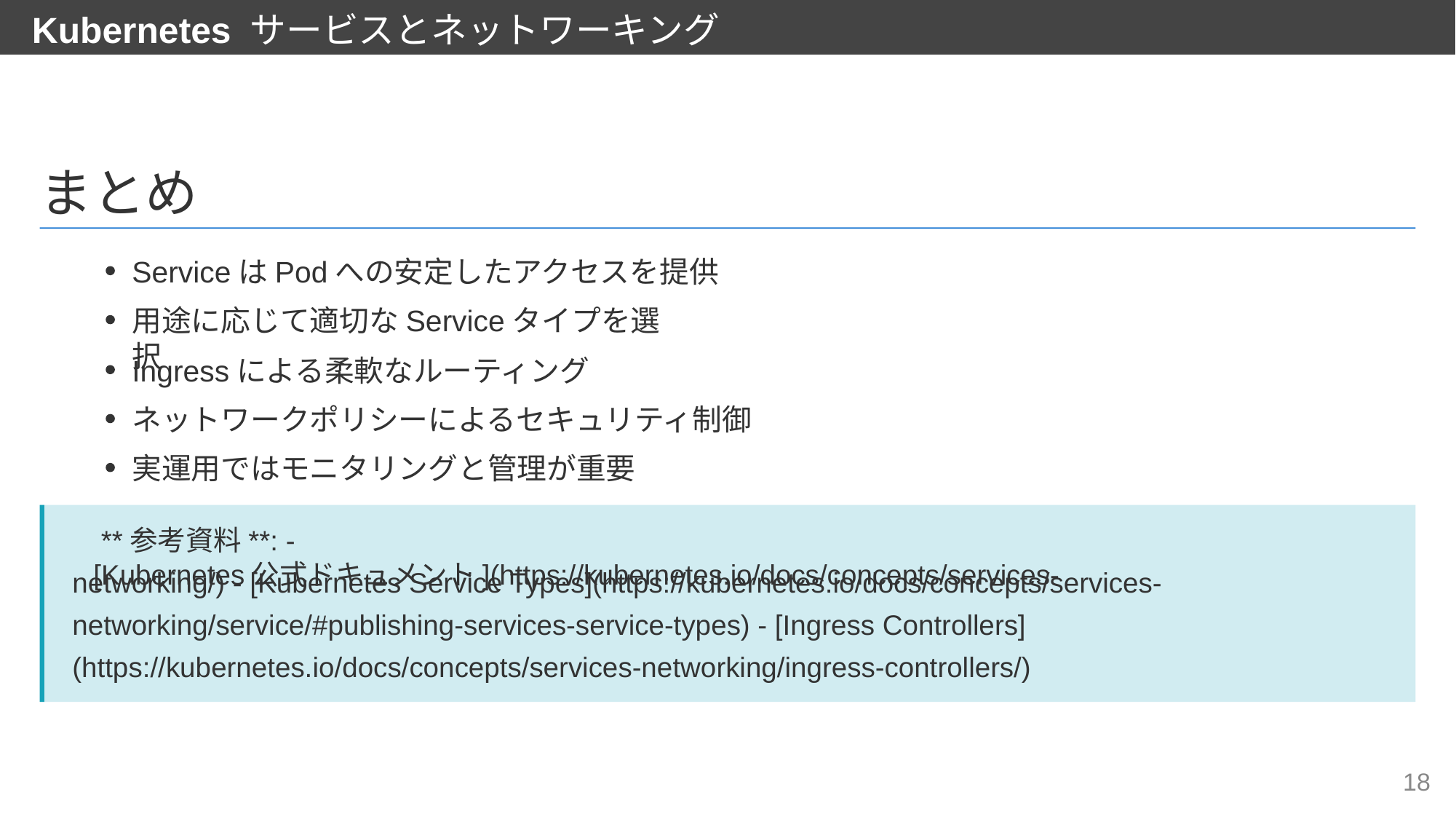

Kubernetes サービスとネットワーキング
まとめ

ServiceはPodへの安定したアクセスを提供

⽤途に応じて適切なServiceタイプを選択

Ingressによる柔軟なルーティング

ネットワークポリシーによるセキュリティ制御

実運⽤ではモニタリングと管理が重要

 **参考資料**: - [Kubernetes公式ドキュメント](https://kubernetes.io/docs/concepts/services-
networking/) - [Kubernetes Service Types](https://kubernetes.io/docs/concepts/services-
networking/service/#publishing-services-service-types) - [Ingress Controllers]
(https://kubernetes.io/docs/concepts/services-networking/ingress-controllers/)
18